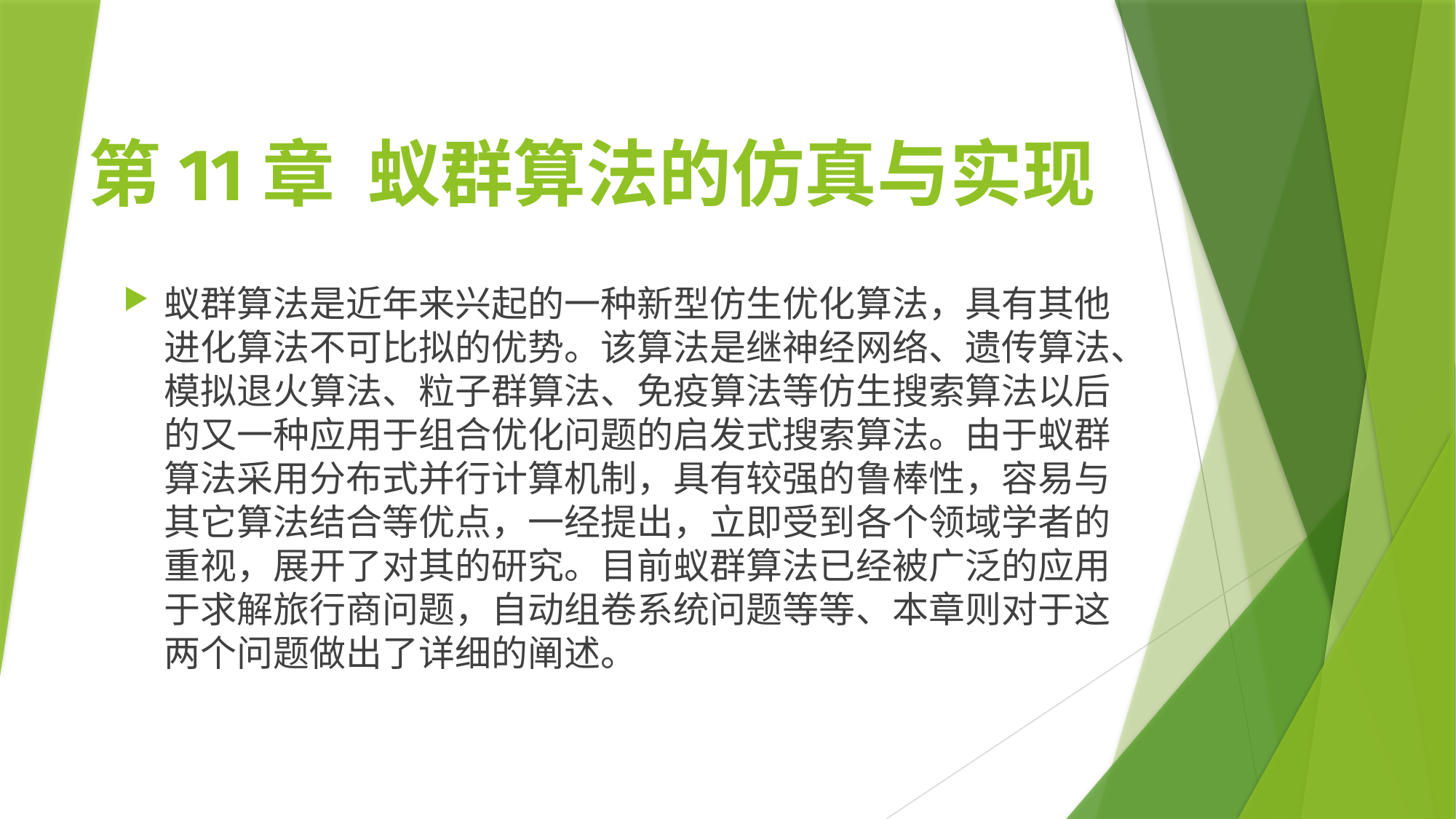

# 第11章  蚁群算法的仿真与实现
蚁群算法是近年来兴起的一种新型仿生优化算法，具有其他进化算法不可比拟的优势。该算法是继神经网络、遗传算法、模拟退火算法、粒子群算法、免疫算法等仿生搜索算法以后的又一种应用于组合优化问题的启发式搜索算法。由于蚁群算法采用分布式并行计算机制，具有较强的鲁棒性，容易与其它算法结合等优点，一经提出，立即受到各个领域学者的重视，展开了对其的研究。目前蚁群算法已经被广泛的应用于求解旅行商问题，自动组卷系统问题等等、本章则对于这两个问题做出了详细的阐述。